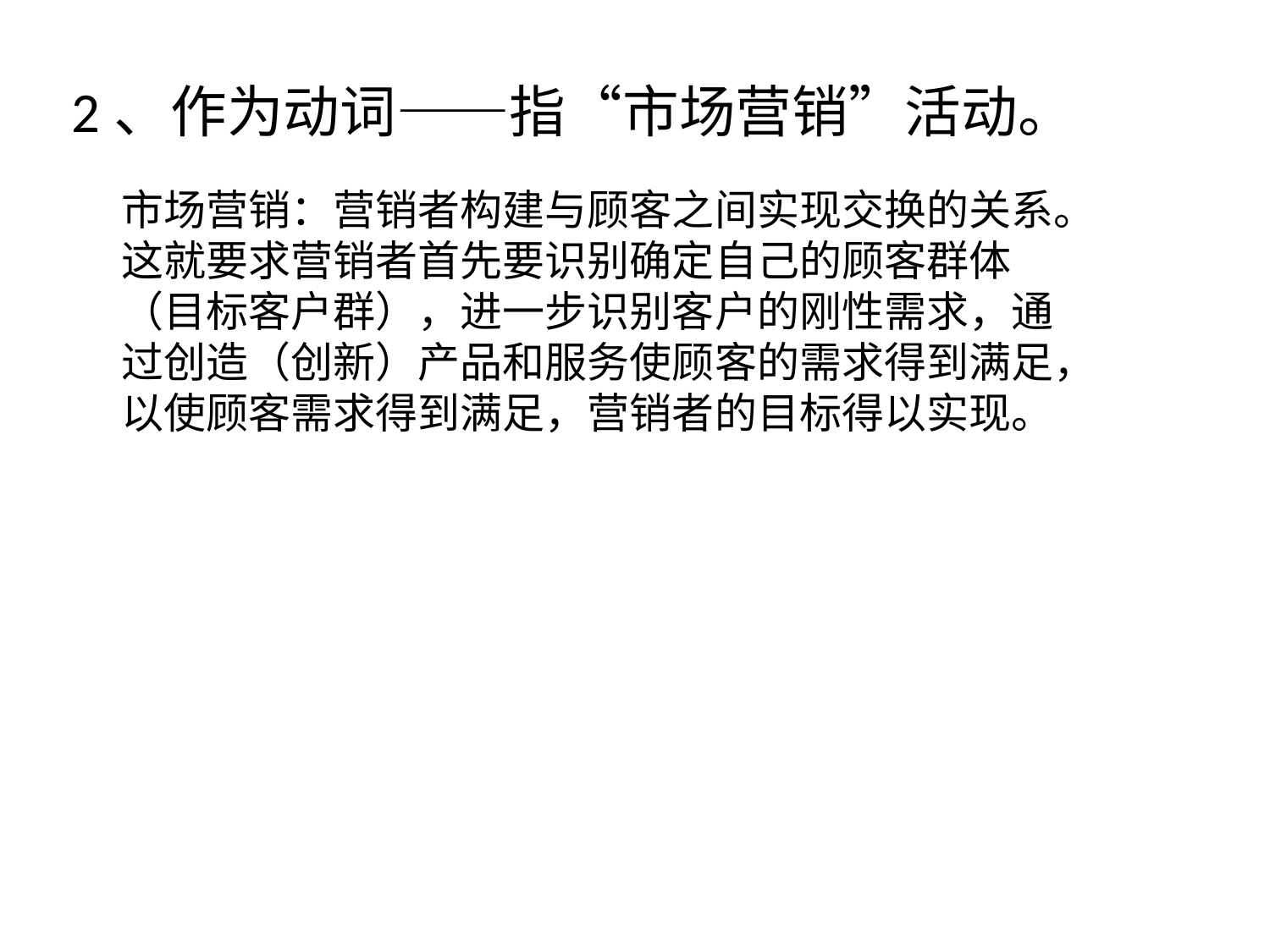

2、作为动词——指“市场营销”活动。
市场营销：营销者构建与顾客之间实现交换的关系。这就要求营销者首先要识别确定自己的顾客群体（目标客户群），进一步识别客户的刚性需求，通过创造（创新）产品和服务使顾客的需求得到满足，以使顾客需求得到满足，营销者的目标得以实现。